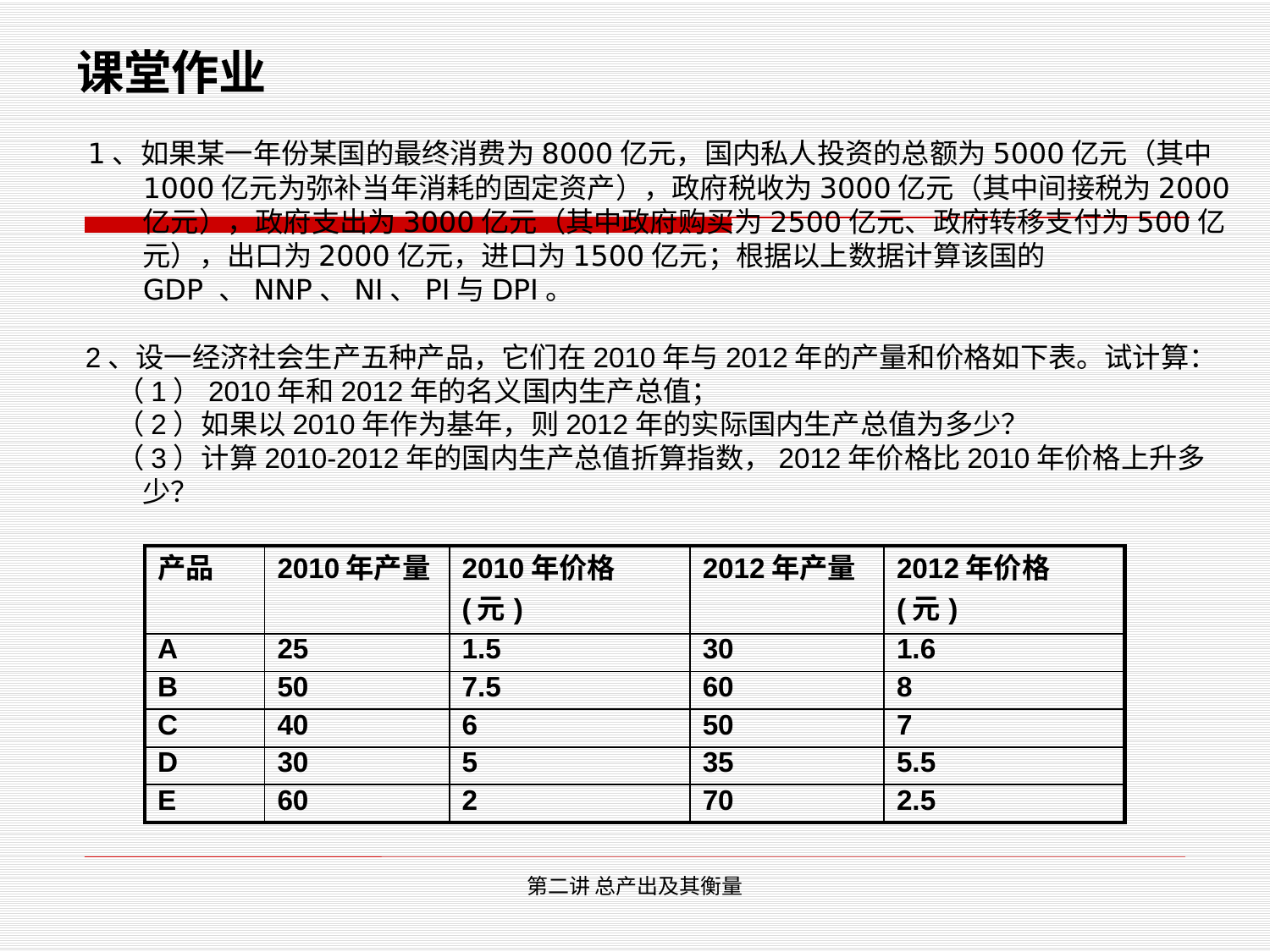

# 课堂作业
 1、如果某一年份某国的最终消费为8000亿元，国内私人投资的总额为5000亿元（其中1000亿元为弥补当年消耗的固定资产），政府税收为3000亿元（其中间接税为2000亿元），政府支出为3000亿元（其中政府购买为2500亿元、政府转移支付为500亿元），出口为2000亿元，进口为1500亿元；根据以上数据计算该国的GDP 、NNP、NI、PI与DPI。

 2、设一经济社会生产五种产品，它们在2010年与2012年的产量和价格如下表。试计算：
     （1）2010年和2012年的名义国内生产总值；
     （2）如果以2010年作为基年，则2012年的实际国内生产总值为多少？
     （3）计算2010-2012年的国内生产总值折算指数，2012年价格比2010年价格上升多少？

| 产品 | 2010年产量 | 2010年价格(元) | 2012年产量 | 2012年价格(元) |
| --- | --- | --- | --- | --- |
| A | 25 | 1.5 | 30 | 1.6 |
| B | 50 | 7.5 | 60 | 8 |
| C | 40 | 6 | 50 | 7 |
| D | 30 | 5 | 35 | 5.5 |
| E | 60 | 2 | 70 | 2.5 |
第二讲 总产出及其衡量